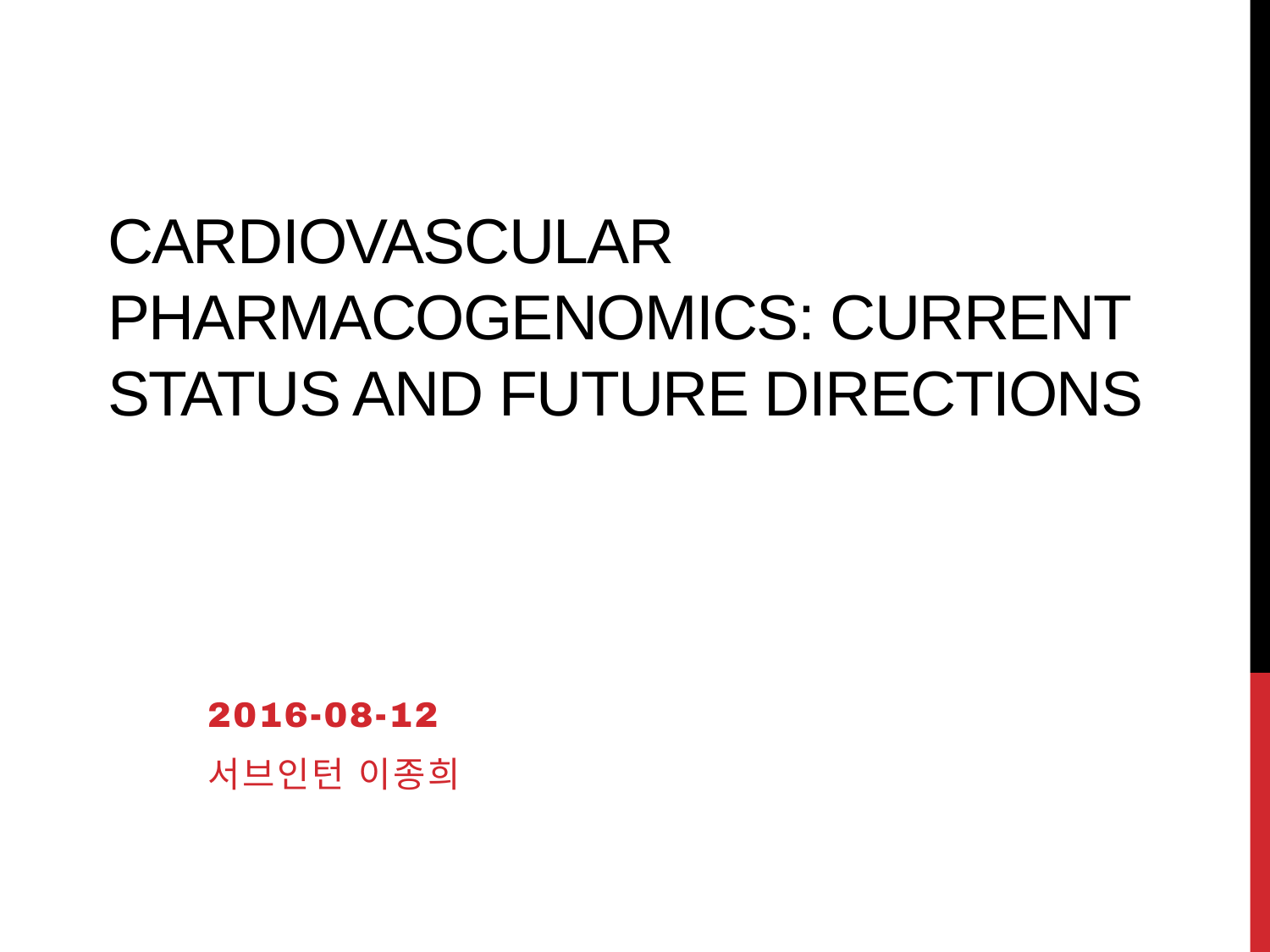

# Cardiovascular pharmacogenomics: current status and future directions
2016-08-12
서브인턴 이종희